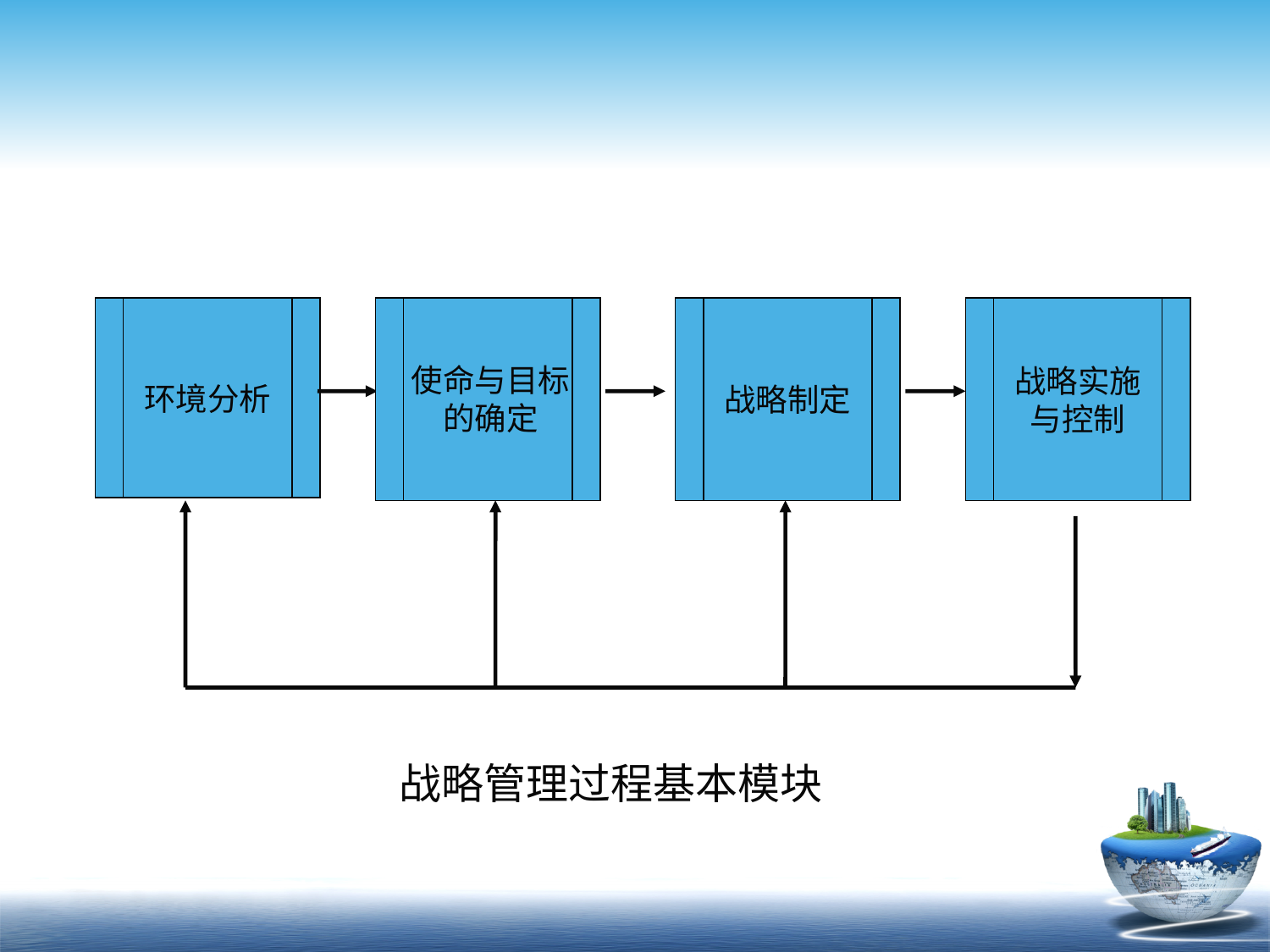

环境分析

使命与目标
的确定
战略制定
战略实施
与控制

战略管理过程基本模块